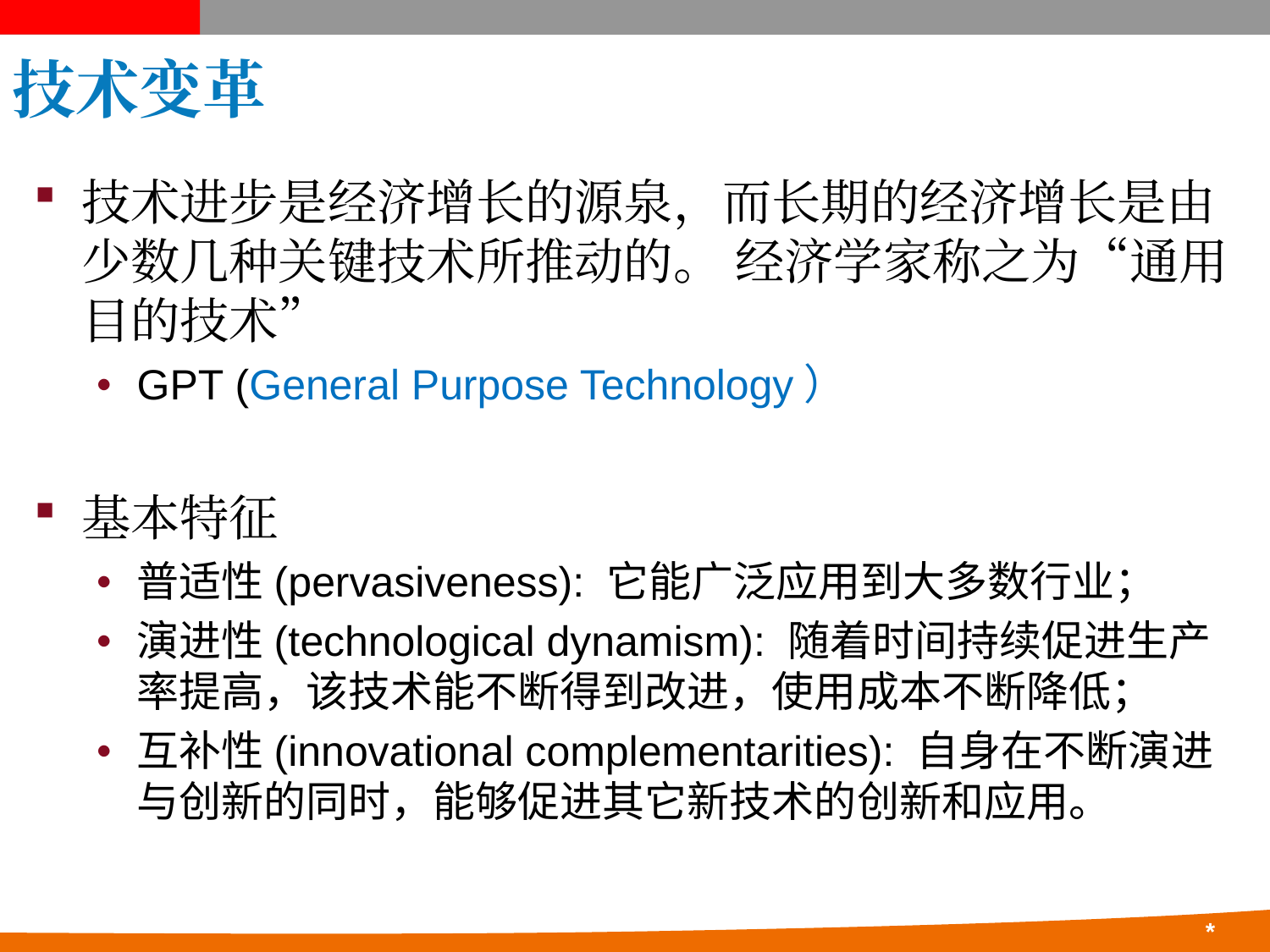

# 技术变革
技术进步是经济增长的源泉，而长期的经济增长是由少数几种关键技术所推动的。 经济学家称之为“通用目的技术”
GPT (General Purpose Technology）

基本特征
普适性(pervasiveness): 它能广泛应用到大多数行业；
演进性(technological dynamism): 随着时间持续促进生产率提高，该技术能不断得到改进，使用成本不断降低；
互补性(innovational complementarities): 自身在不断演进与创新的同时，能够促进其它新技术的创新和应用。